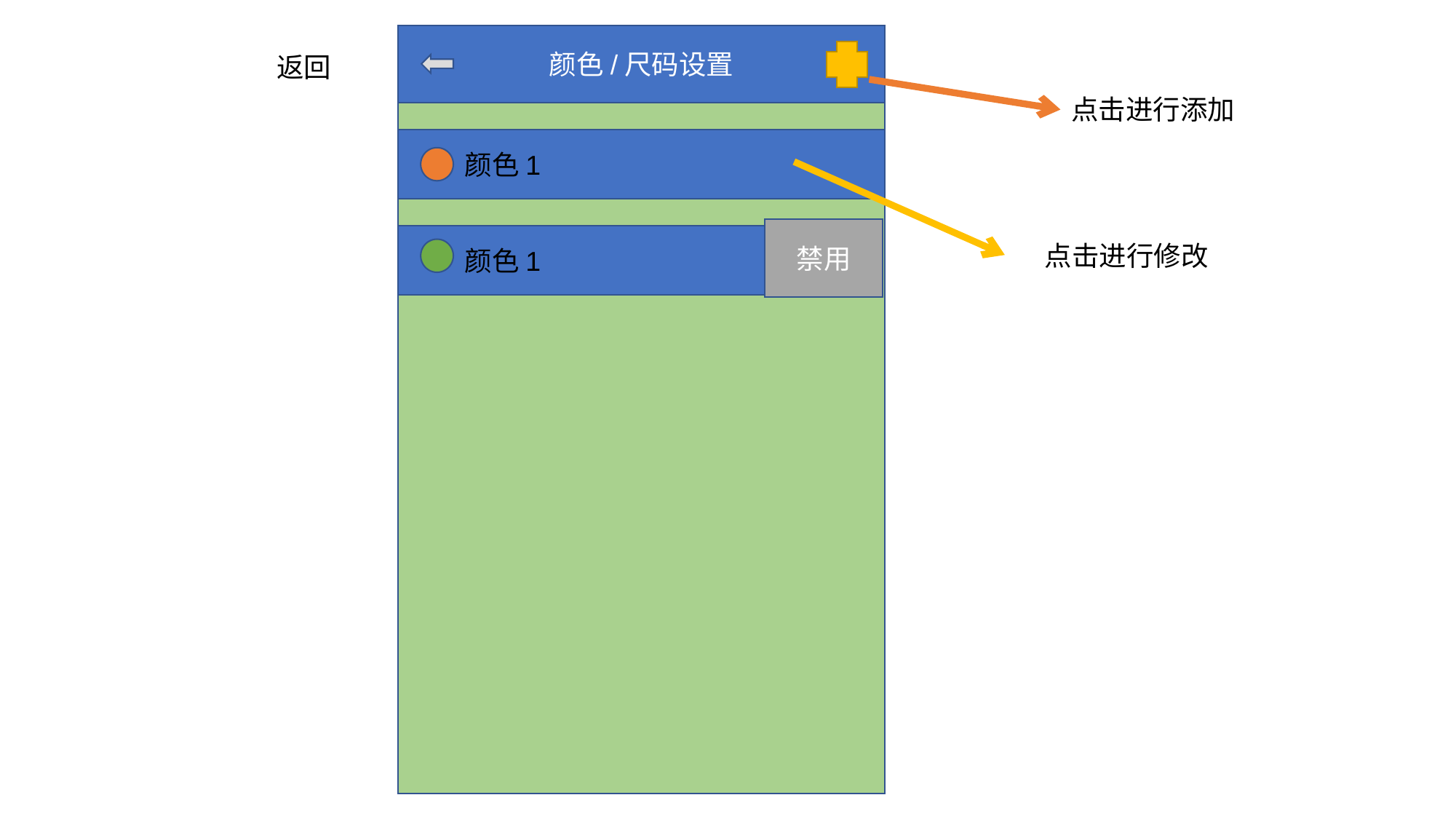

颜色/尺码设置

返回

点击进行添加

        颜色1

禁用
        颜色1
点击进行修改